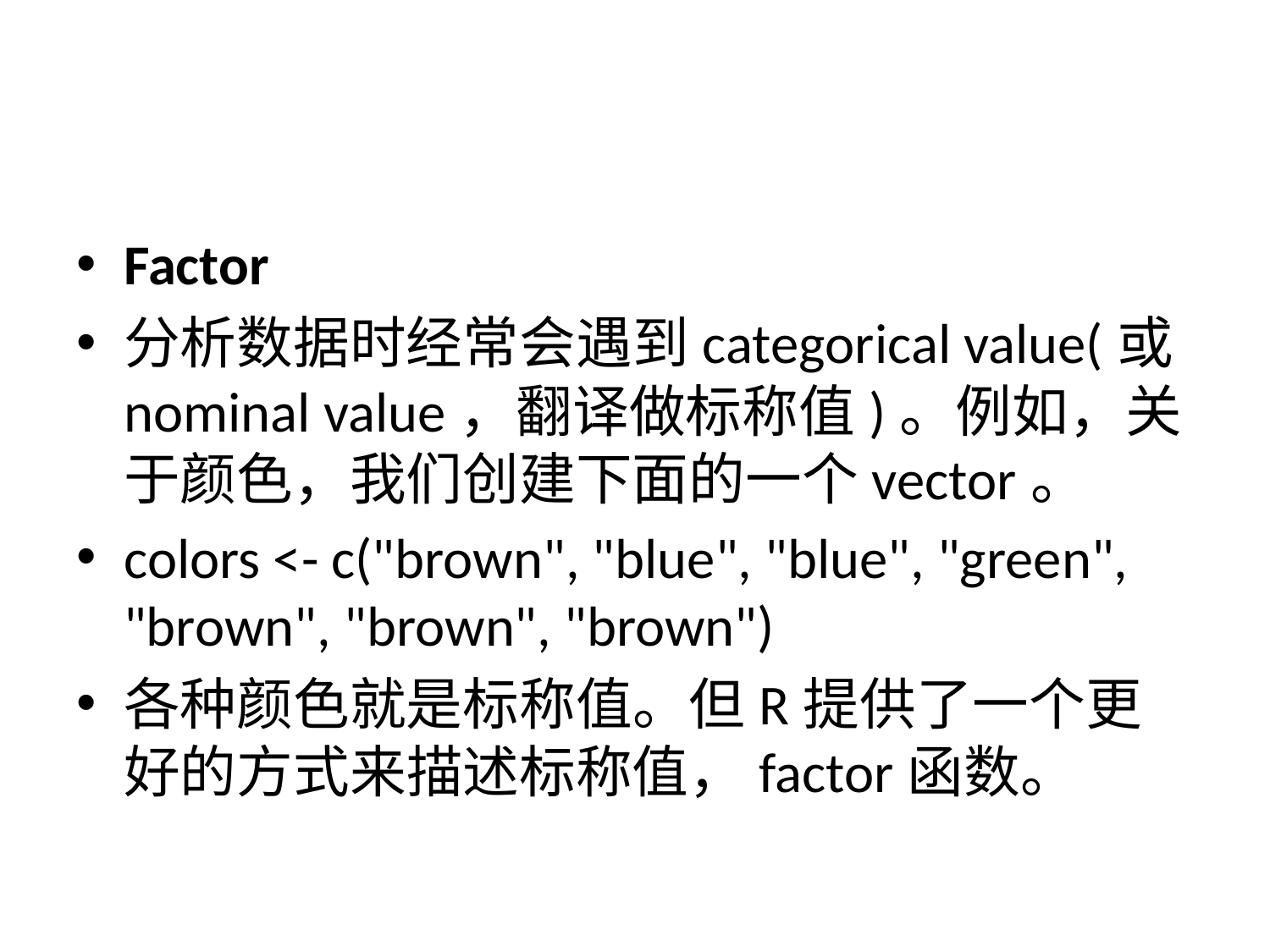

#
Factor
分析数据时经常会遇到categorical value(或nominal value，翻译做标称值)。例如，关于颜色，我们创建下面的一个vector。
colors <- c("brown", "blue", "blue", "green", "brown", "brown", "brown")
各种颜色就是标称值。但R提供了一个更好的方式来描述标称值，factor函数。